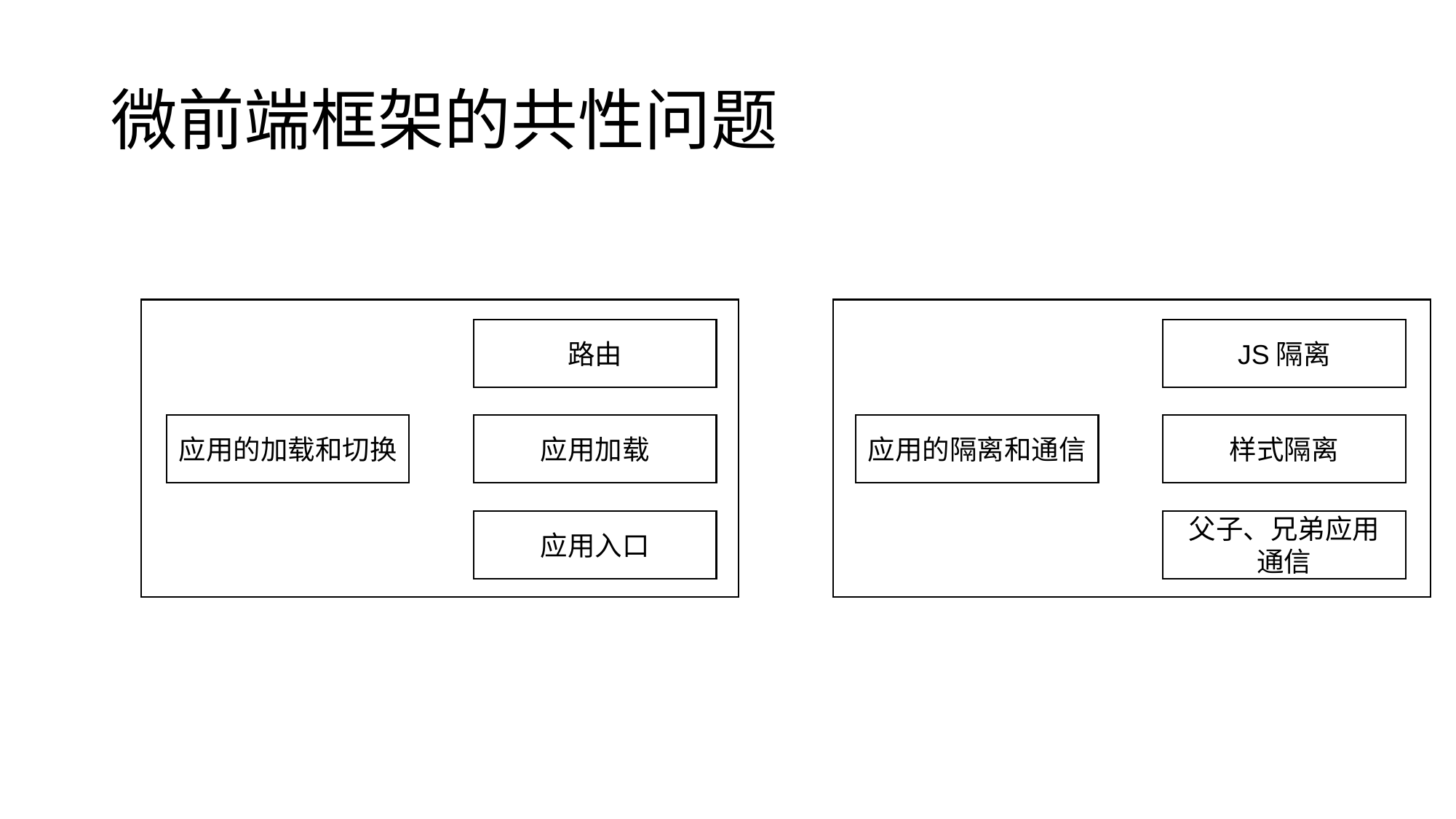

# 微前端框架的共性问题

路由
JS隔离
应用的加载和切换
应用加载
应用的隔离和通信
样式隔离
应用入口
父子、兄弟应用
通信